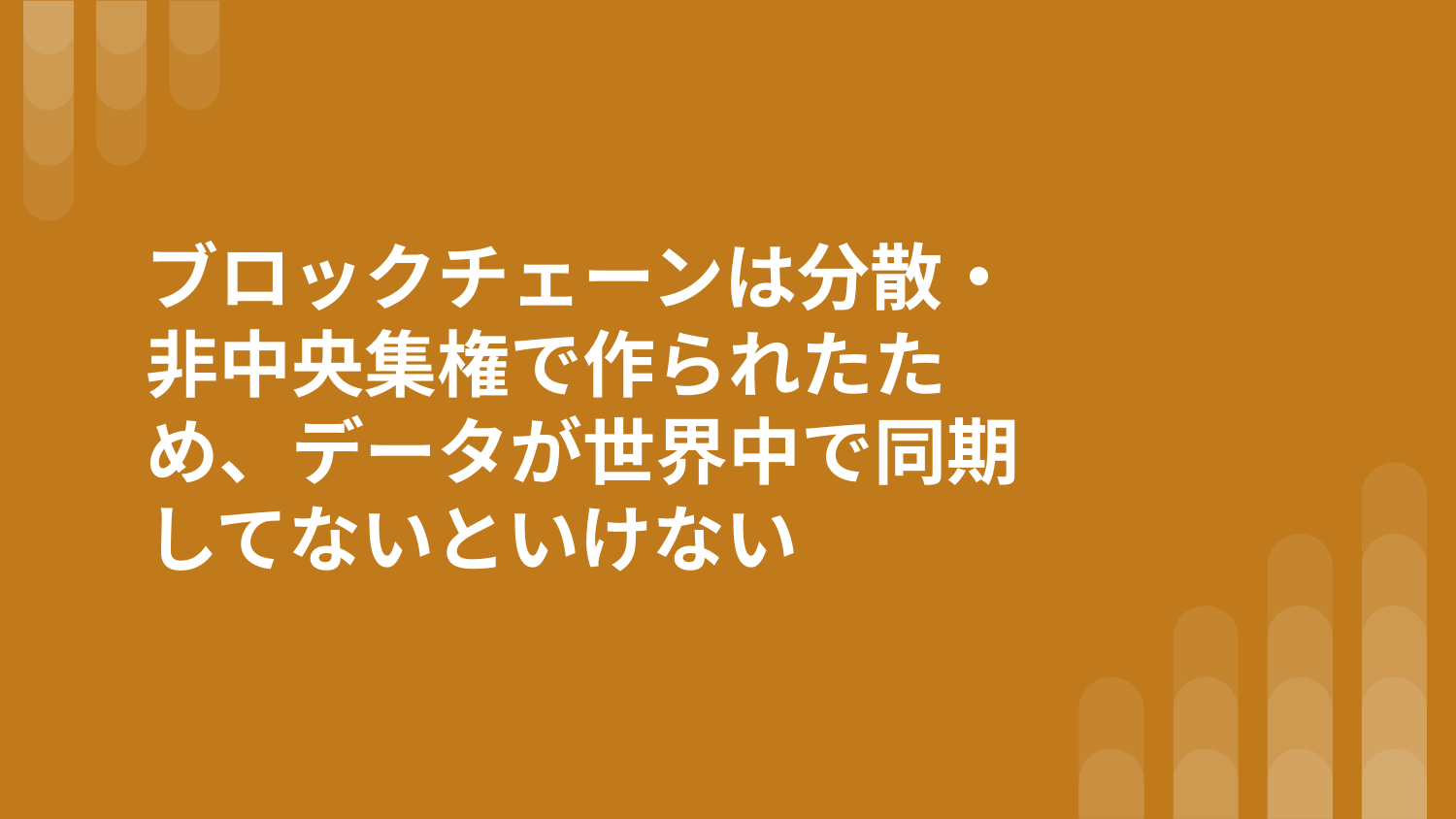

# ブロックチェーンは分散・非中央集権で作られたため、データが世界中で同期してないといけない